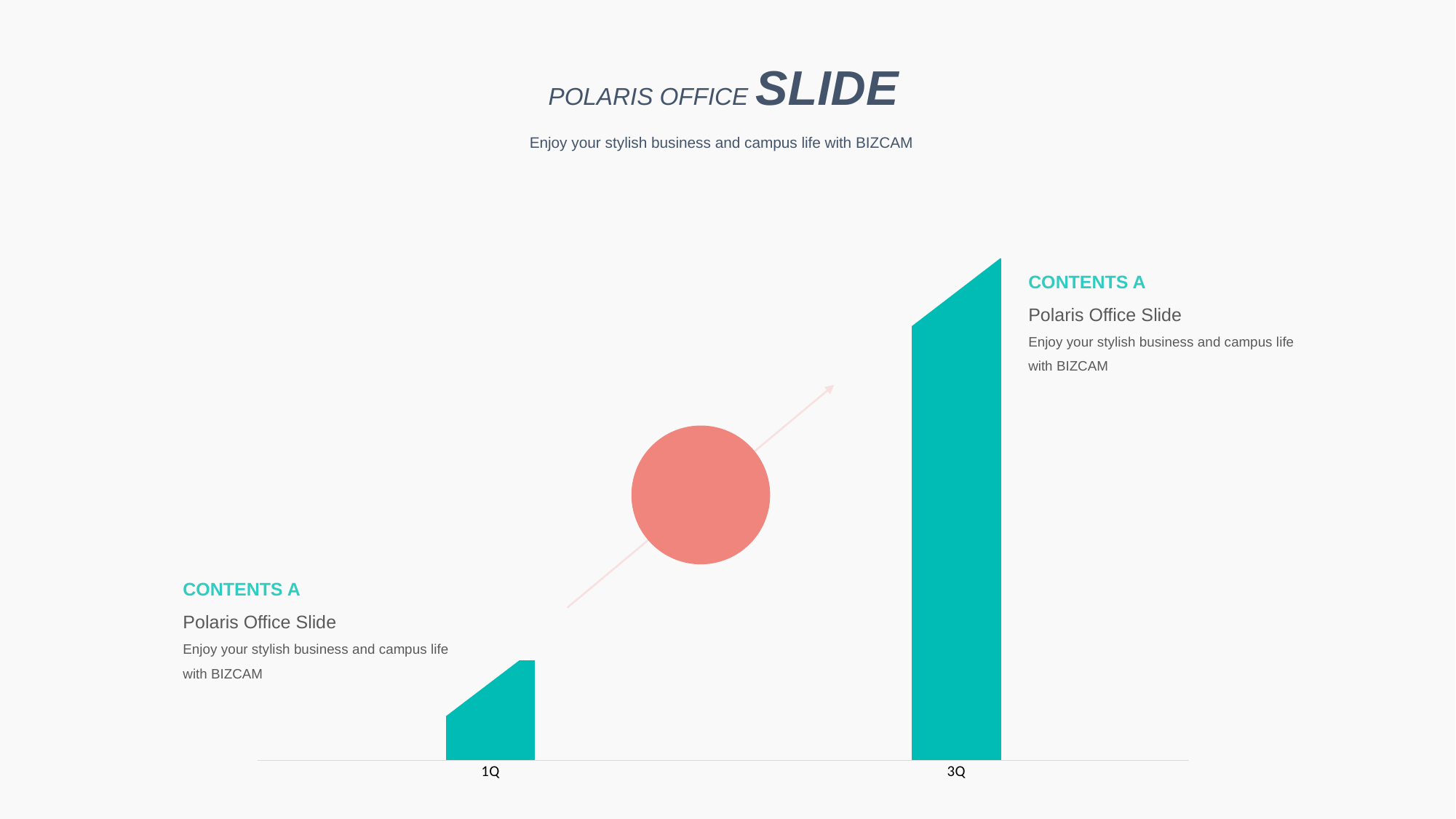

POLARIS OFFICE SLIDE
Enjoy your stylish business and campus life with BIZCAM

### Chart

| Category | 계열 1 |
|---|---|
| 1Q | 10000.0 |
| 3Q | 50000.0 |
CONTENTS A
Polaris Office Slide
Enjoy your stylish business and campus life with BIZCAM

CONTENTS A
Polaris Office Slide
Enjoy your stylish business and campus life with BIZCAM